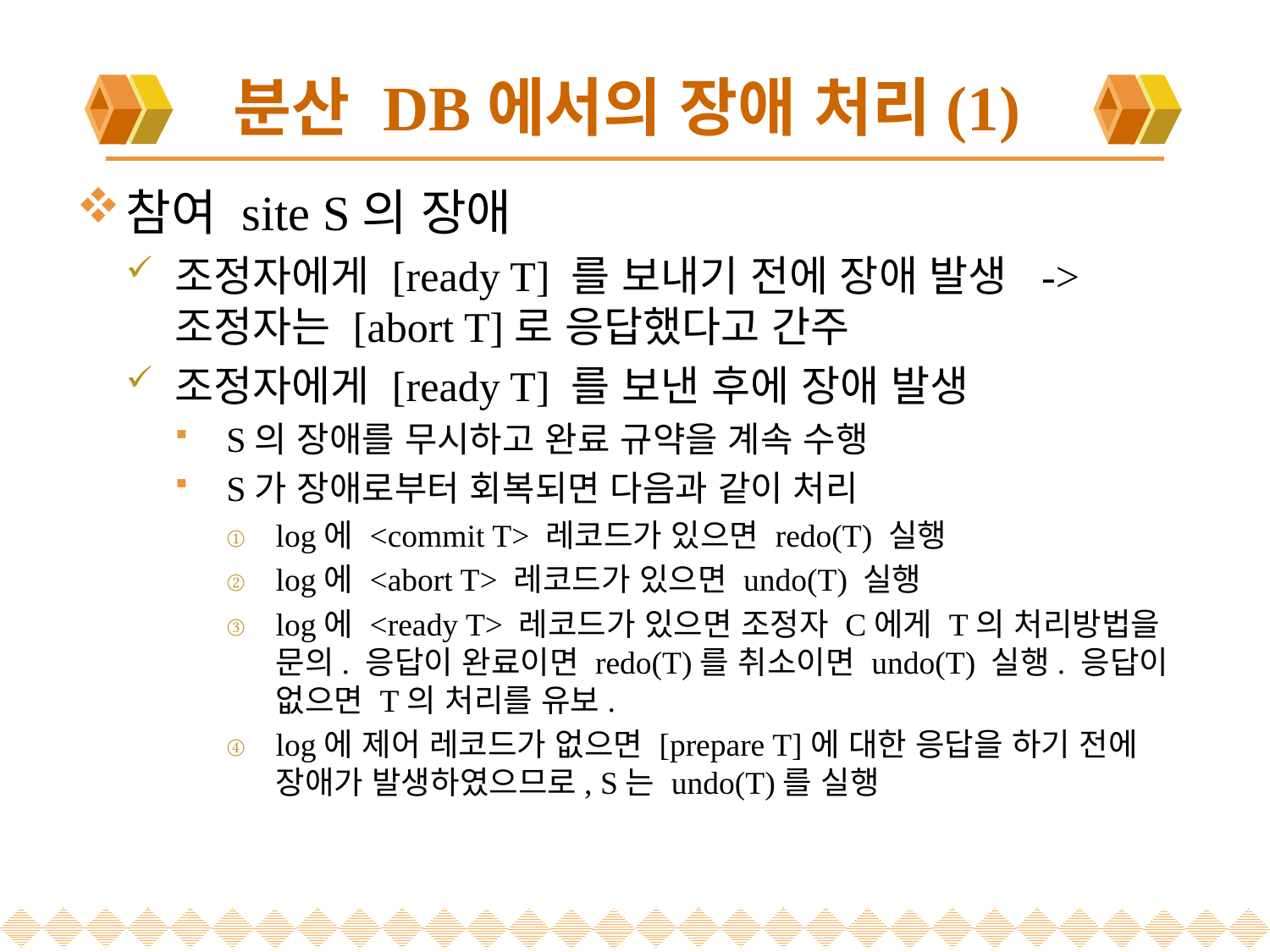

# 분산 DB에서의 장애 처리(1)
참여 site S의 장애
조정자에게 [ready T] 를 보내기 전에 장애 발생  -> 조정자는 [abort T]로 응답했다고 간주
조정자에게 [ready T] 를 보낸 후에 장애 발생
S의 장애를 무시하고 완료 규약을 계속 수행
S가 장애로부터 회복되면 다음과 같이 처리
log에 <commit T> 레코드가 있으면 redo(T) 실행
log에 <abort T> 레코드가 있으면 undo(T) 실행
log에 <ready T> 레코드가 있으면 조정자 C에게 T의 처리방법을  문의. 응답이 완료이면 redo(T)를 취소이면 undo(T) 실행. 응답이 없으면 T의 처리를 유보.
log에 제어 레코드가 없으면 [prepare T]에 대한 응답을 하기 전에 장애가 발생하였으므로, S는 undo(T)를 실행